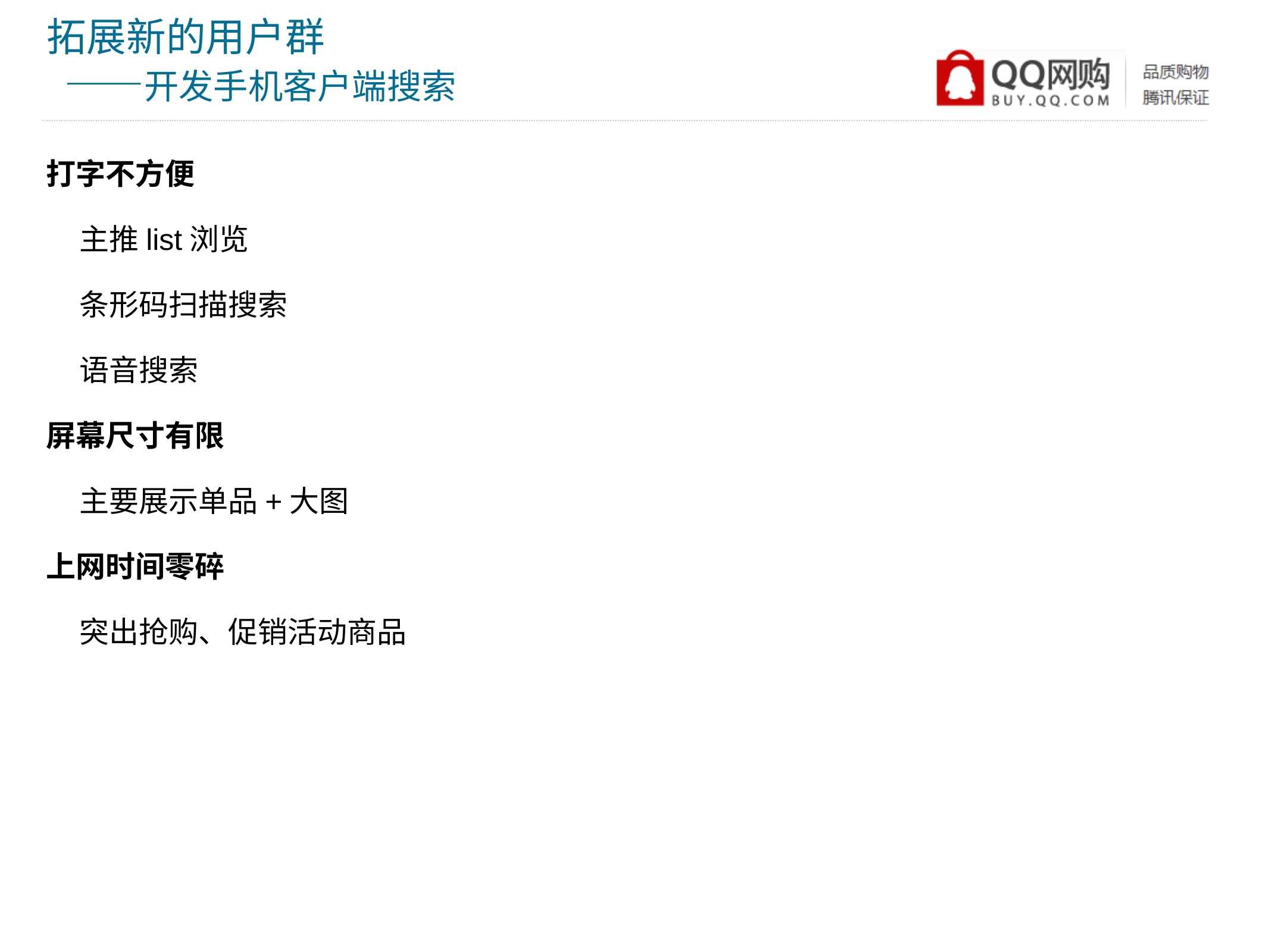

# 拓展新的用户群 ——开发手机客户端搜索

打字不方便
	主推list浏览
	条形码扫描搜索
	语音搜索
屏幕尺寸有限
	主要展示单品+大图
上网时间零碎
	突出抢购、促销活动商品